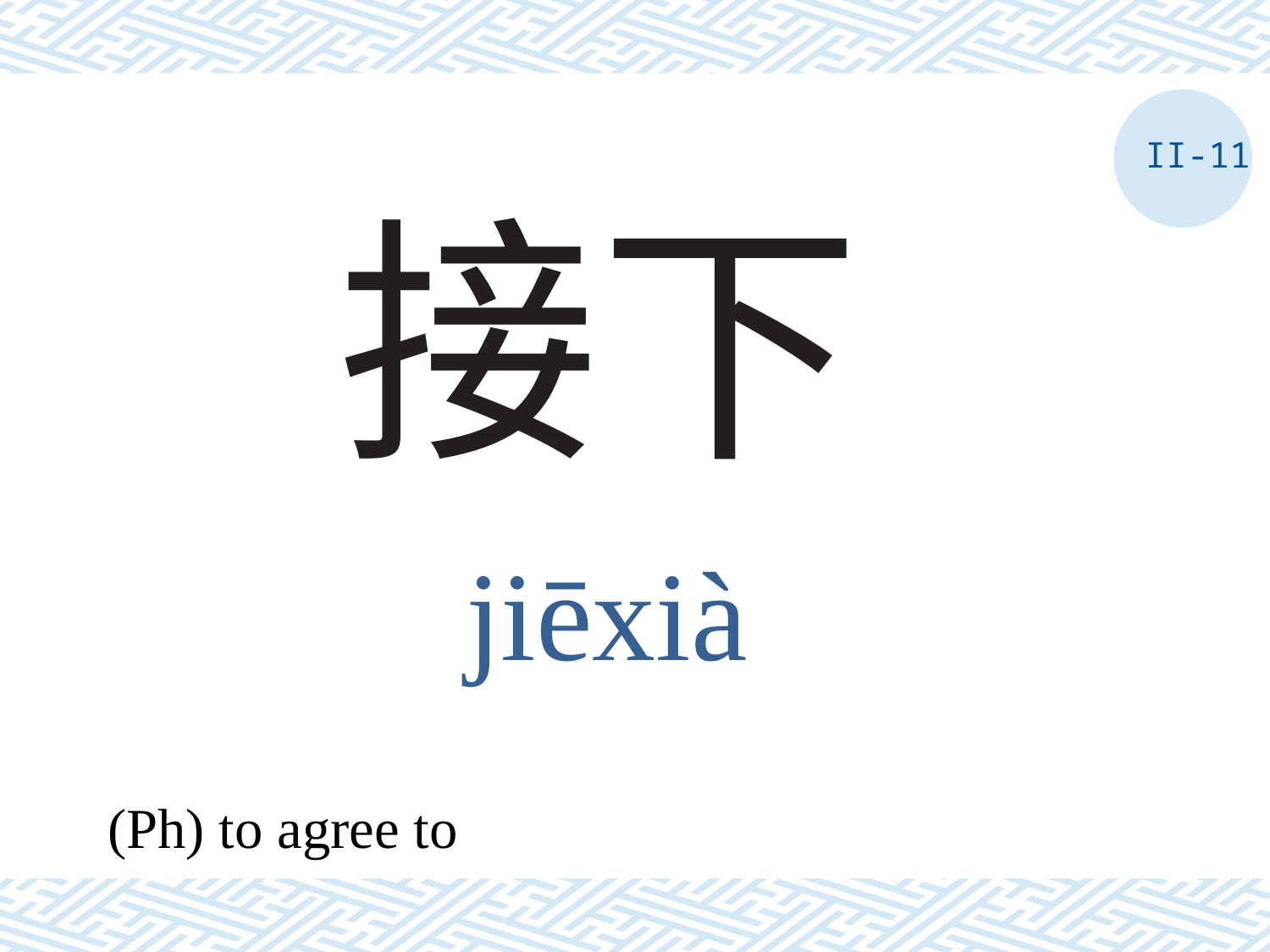

II-11

# 接下
jiēxià
(Ph) to agree to